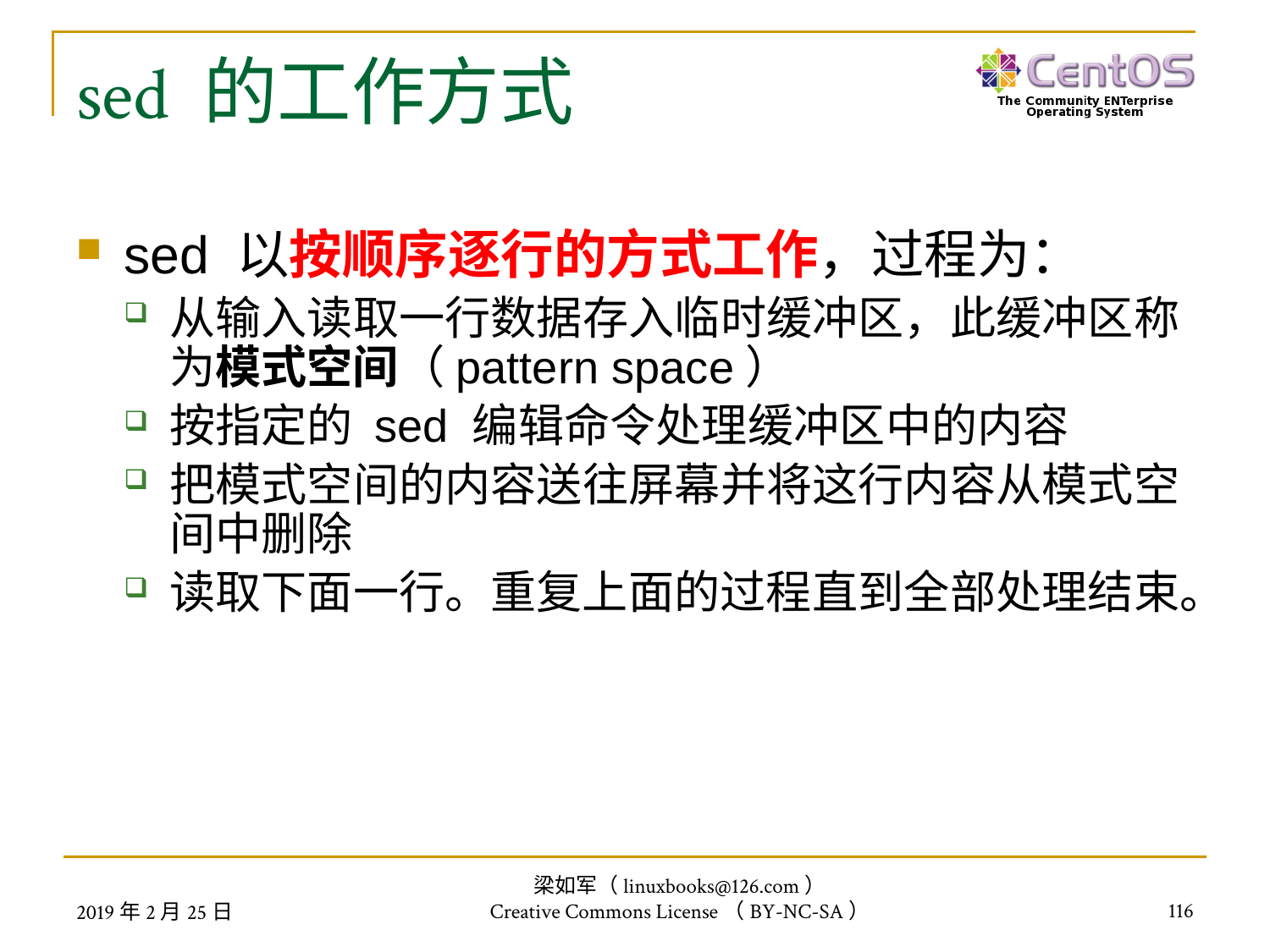

# sed 的工作方式
sed 以按顺序逐行的方式工作，过程为：
从输入读取一行数据存入临时缓冲区，此缓冲区称为模式空间（pattern space）
按指定的 sed 编辑命令处理缓冲区中的内容
把模式空间的内容送往屏幕并将这行内容从模式空间中删除
读取下面一行。重复上面的过程直到全部处理结束。

梁如军（linuxbooks@126.com）
Creative Commons License（BY-NC-SA）
2019年2月25日
116